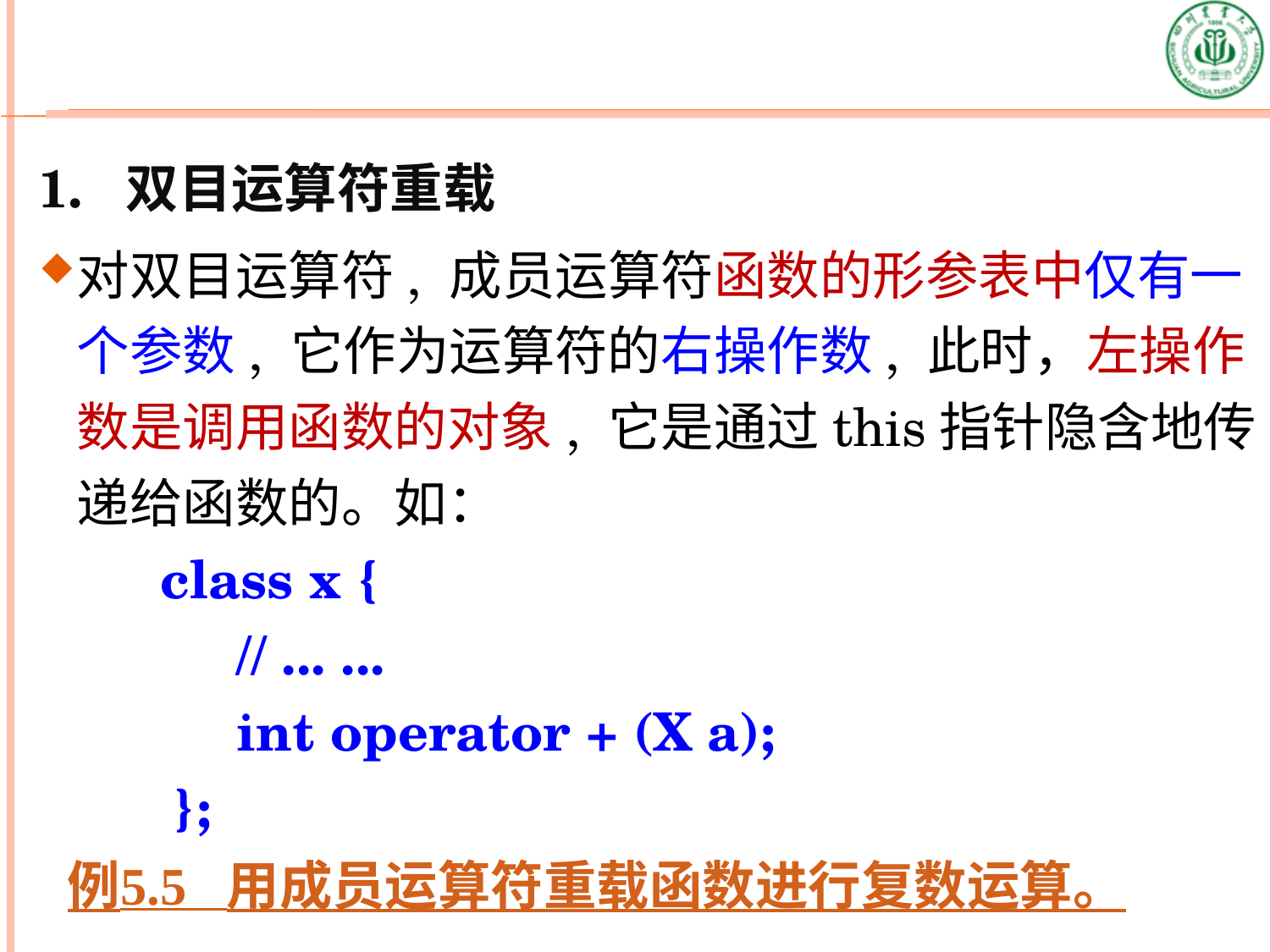

1.  双目运算符重载
对双目运算符, 成员运算符函数的形参表中仅有一个参数, 它作为运算符的右操作数, 此时，左操作数是调用函数的对象, 它是通过this指针隐含地传递给函数的。如：
        class x {
             // ... ...
             int operator + (X a);
         };
例5.5   用成员运算符重载函数进行复数运算。